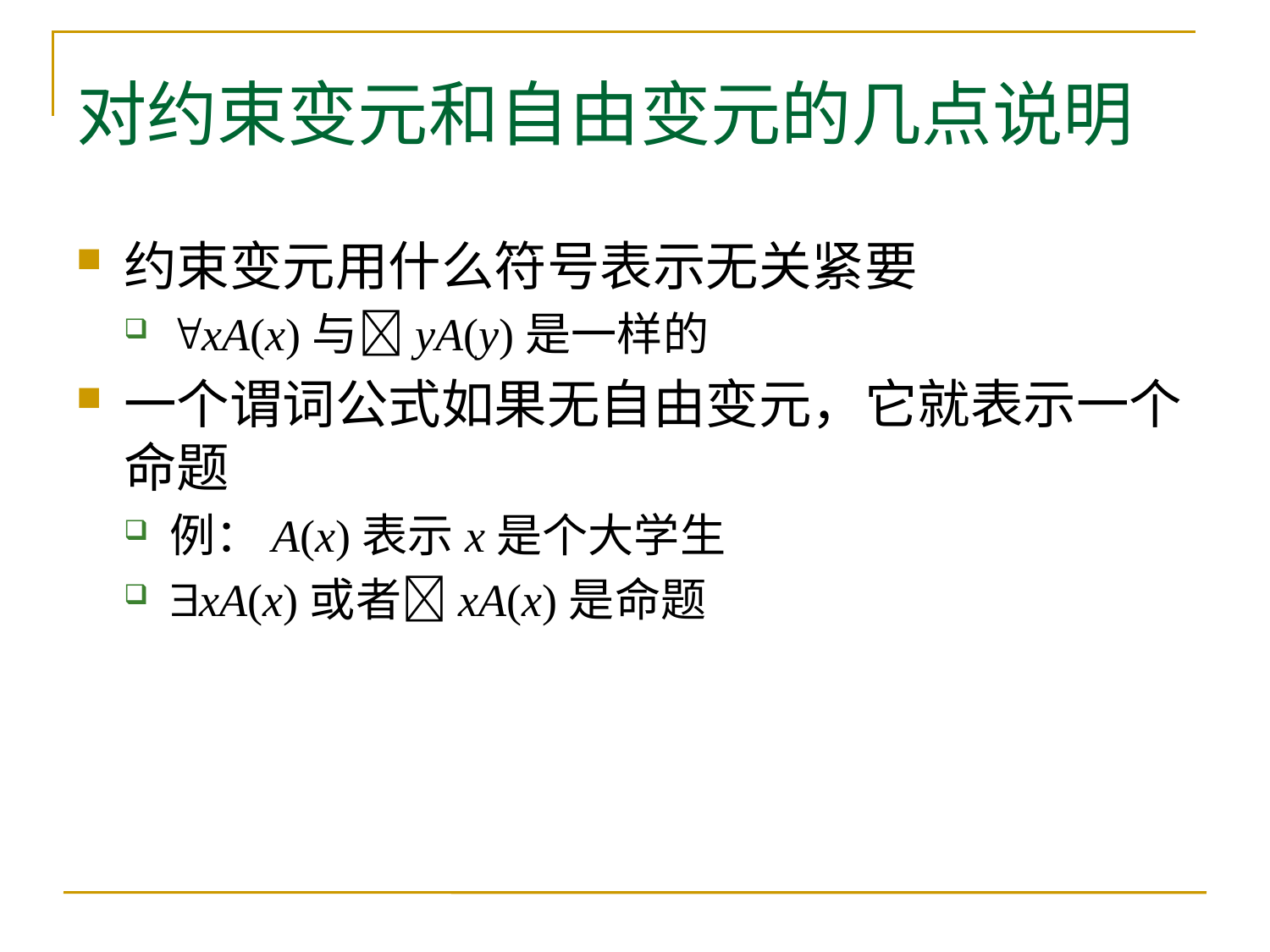

# 对约束变元和自由变元的几点说明
约束变元用什么符号表示无关紧要
∀xA(x)与∀yA(y)是一样的
一个谓词公式如果无自由变元，它就表示一个命题
例：A(x)表示x是个大学生
∃xA(x)或者∀xA(x)是命题